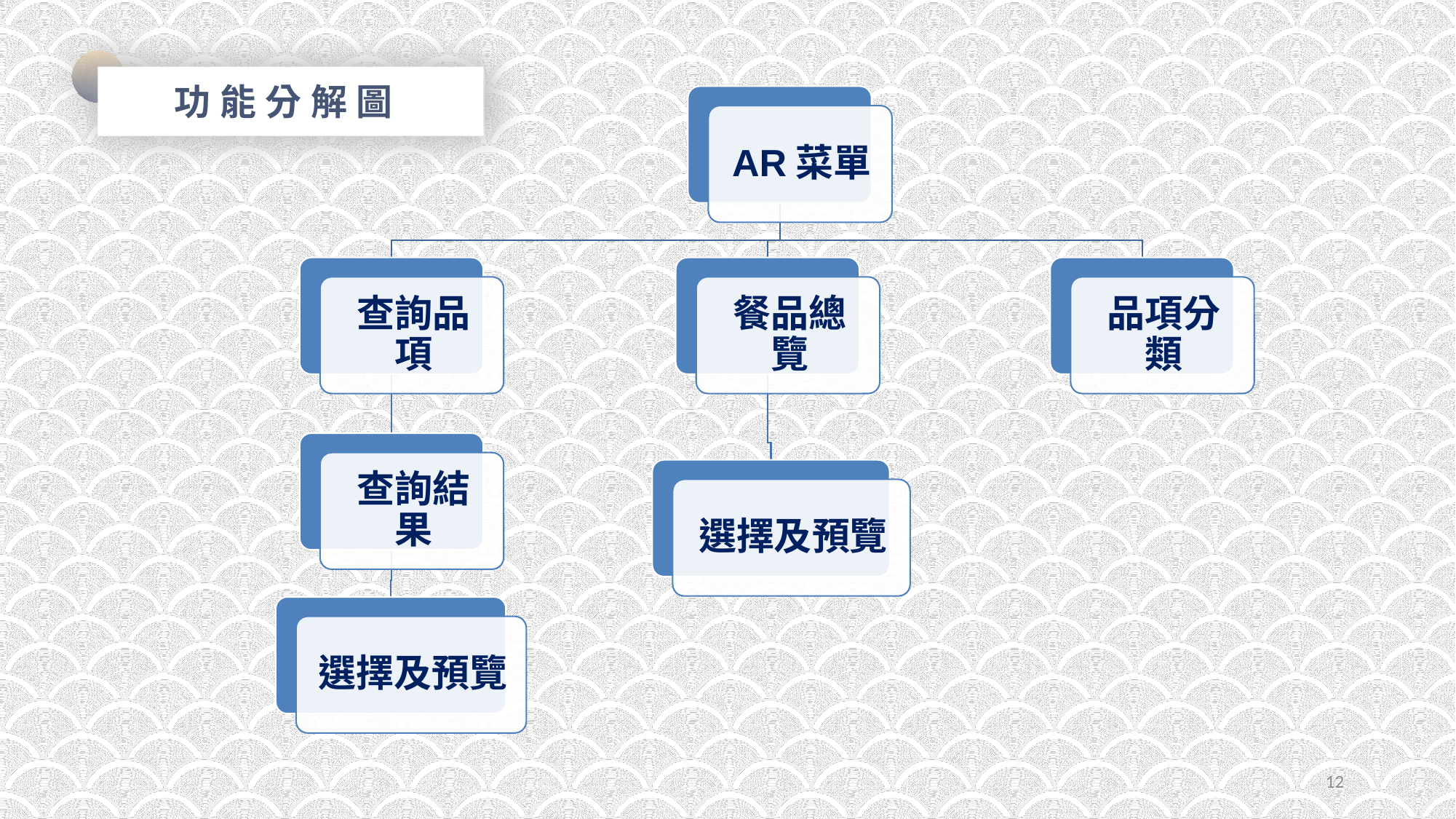

功能分解圖
工作分配
AR菜單
查詢品項
查詢結果
選擇及預覽
餐品總覽
選擇及預覽
品項分類
12